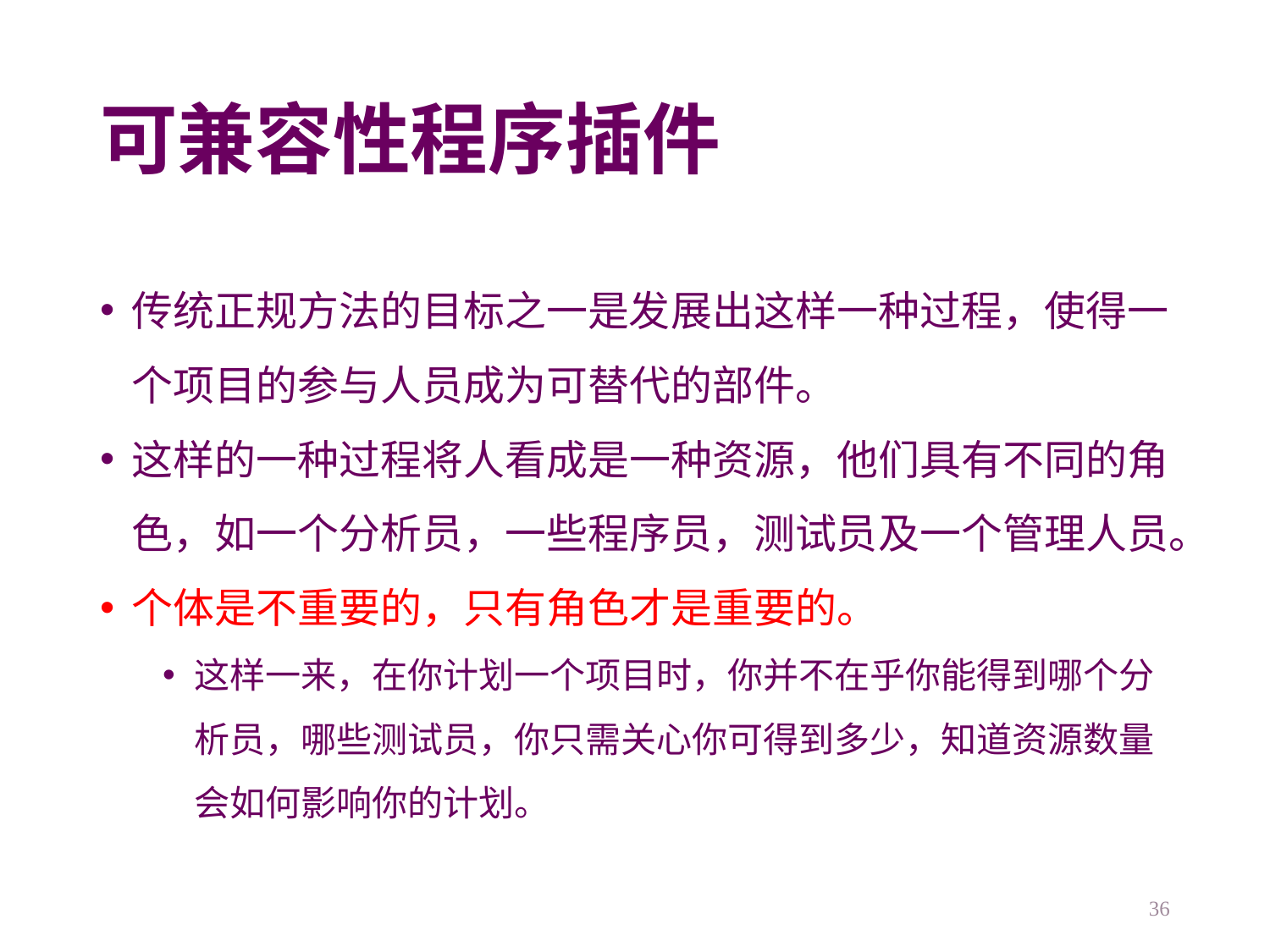

# 可兼容性程序插件
传统正规方法的目标之一是发展出这样一种过程，使得一个项目的参与人员成为可替代的部件。
这样的一种过程将人看成是一种资源，他们具有不同的角色，如一个分析员，一些程序员，测试员及一个管理人员。
个体是不重要的，只有角色才是重要的。
这样一来，在你计划一个项目时，你并不在乎你能得到哪个分析员，哪些测试员，你只需关心你可得到多少，知道资源数量会如何影响你的计划。
36